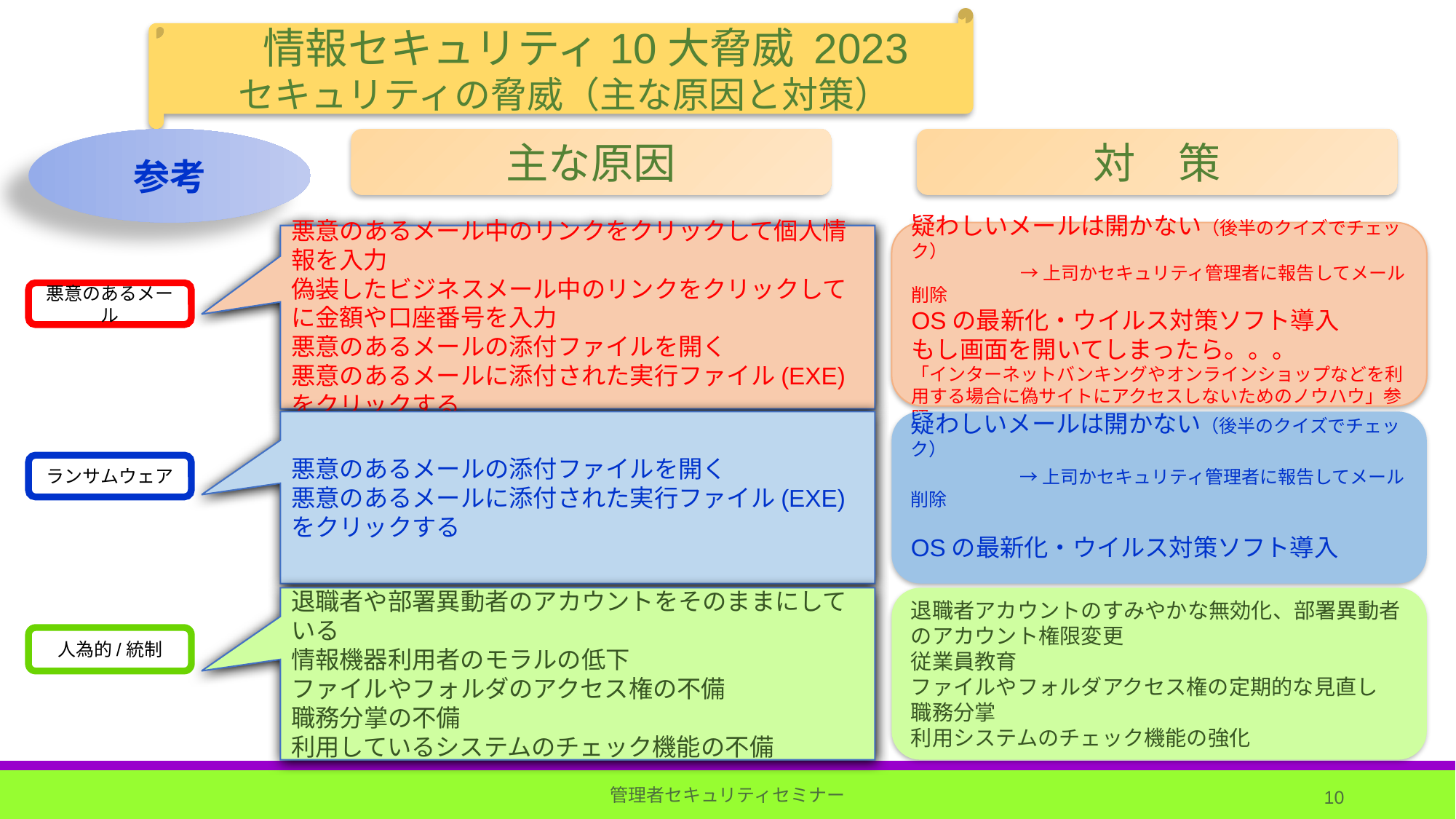

情報セキュリティ10大脅威 2023
セキュリティの脅威（主な原因と対策）

参考
主な原因
対　策

疑わしいメールは開かない（後半のクイズでチェック）
	→上司かセキュリティ管理者に報告してメール削除
OSの最新化・ウイルス対策ソフト導入
もし画面を開いてしまったら。。。
「インターネットバンキングやオンラインショップなどを利用する場合に偽サイトにアクセスしないためのノウハウ」参照

悪意のあるメール中のリンクをクリックして個人情報を入力
偽装したビジネスメール中のリンクをクリックしてに金額や口座番号を入力
悪意のあるメールの添付ファイルを開く
悪意のあるメールに添付された実行ファイル(EXE)をクリックする

悪意のあるメール
悪意のあるメールの添付ファイルを開く
悪意のあるメールに添付された実行ファイル(EXE)をクリックする

疑わしいメールは開かない（後半のクイズでチェック）
	→上司かセキュリティ管理者に報告してメール削除

OSの最新化・ウイルス対策ソフト導入

ランサムウェア
退職者や部署異動者のアカウントをそのままにしている
情報機器利用者のモラルの低下
ファイルやフォルダのアクセス権の不備
職務分掌の不備
利用しているシステムのチェック機能の不備
退職者アカウントのすみやかな無効化、部署異動者のアカウント権限変更
従業員教育
ファイルやフォルダアクセス権の定期的な見直し
職務分掌
利用システムのチェック機能の強化
人為的/統制
管理者セキュリティセミナー
10